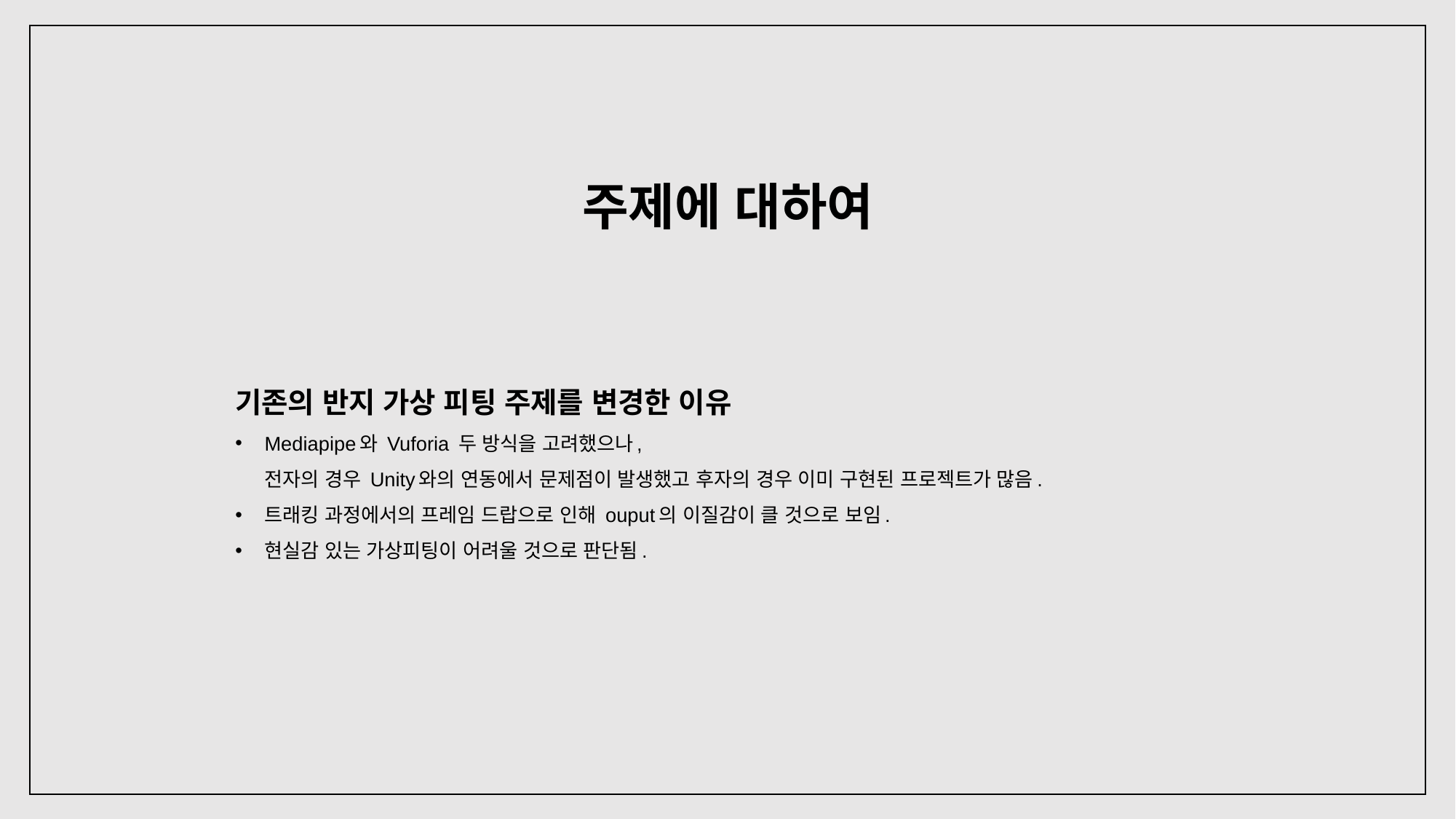

주제에 대하여
기존의 반지 가상 피팅 주제를 변경한 이유
Mediapipe와 Vuforia 두 방식을 고려했으나,
전자의 경우 Unity와의 연동에서 문제점이 발생했고 후자의 경우 이미 구현된 프로젝트가 많음.
트래킹 과정에서의 프레임 드랍으로 인해 ouput의 이질감이 클 것으로 보임.
현실감 있는 가상피팅이 어려울 것으로 판단됨.